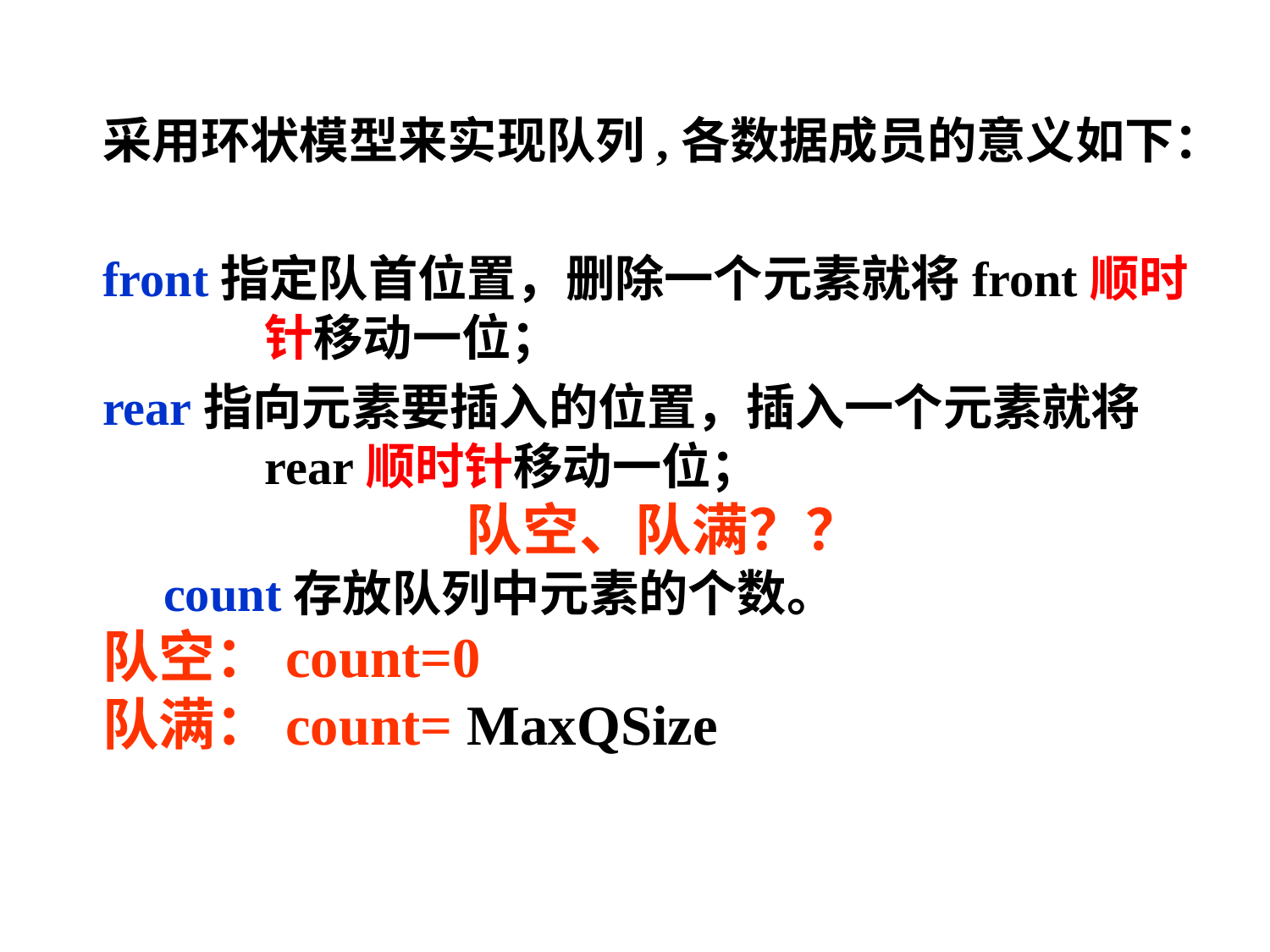

采用环状模型来实现队列,各数据成员的意义如下：

front指定队首位置，删除一个元素就将front顺时针移动一位；
rear指向元素要插入的位置，插入一个元素就将rear顺时针移动一位；
队空、队满？？
　count存放队列中元素的个数。
队空：count=0
队满：count= MaxQSize